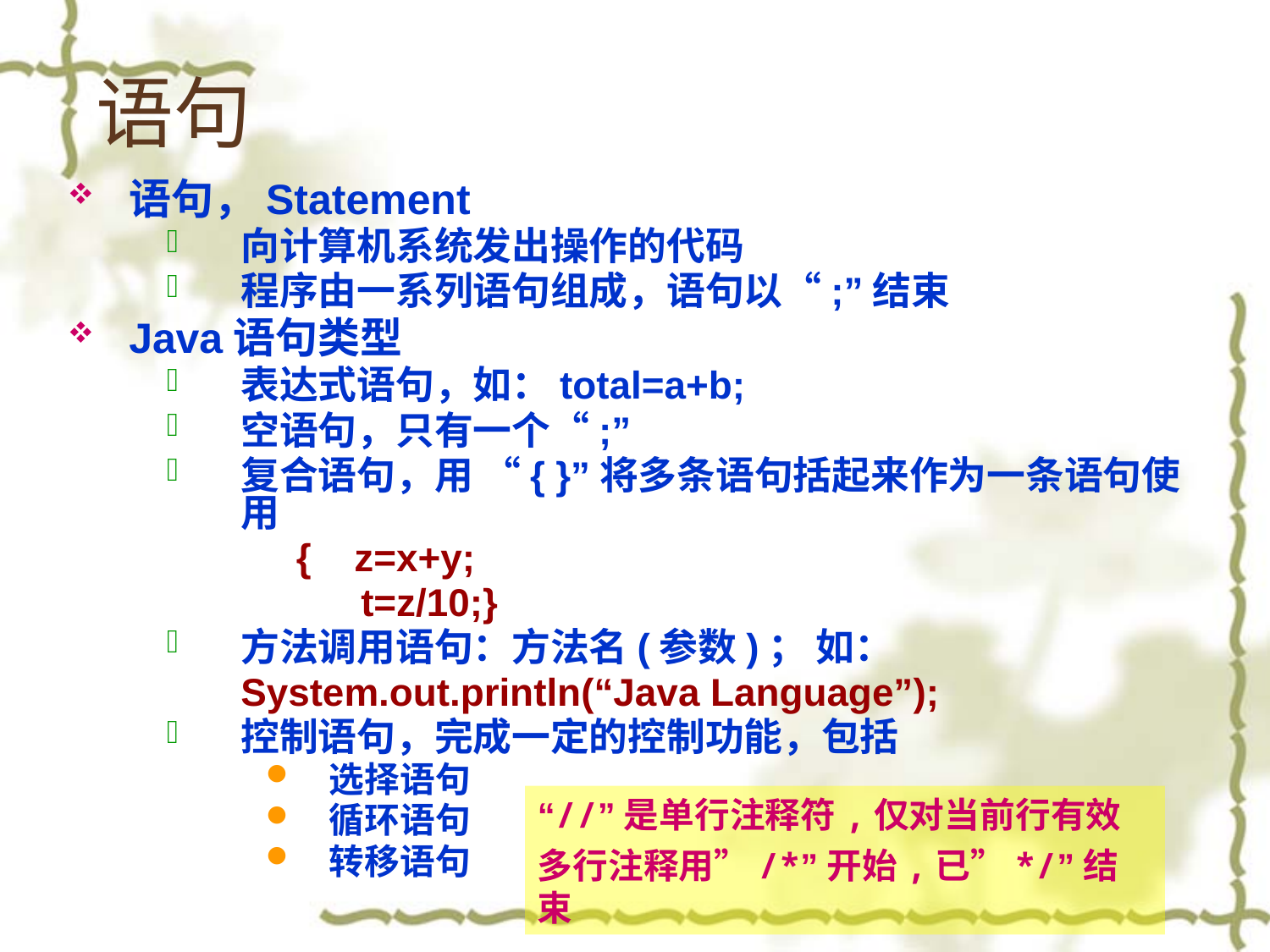

# 语句
语句，Statement
向计算机系统发出操作的代码
程序由一系列语句组成，语句以“;”结束
Java语句类型
表达式语句，如：total=a+b;
空语句，只有一个“;”
复合语句，用 “{ }”将多条语句括起来作为一条语句使用
            {    z=x+y;
                  t=z/10;}
方法调用语句：方法名(参数)； 如：
	System.out.println(“Java Language”);
控制语句，完成一定的控制功能，包括
选择语句
循环语句
转移语句
“//”是单行注释符,仅对当前行有效
多行注释用”/*”开始,已”*/”结束